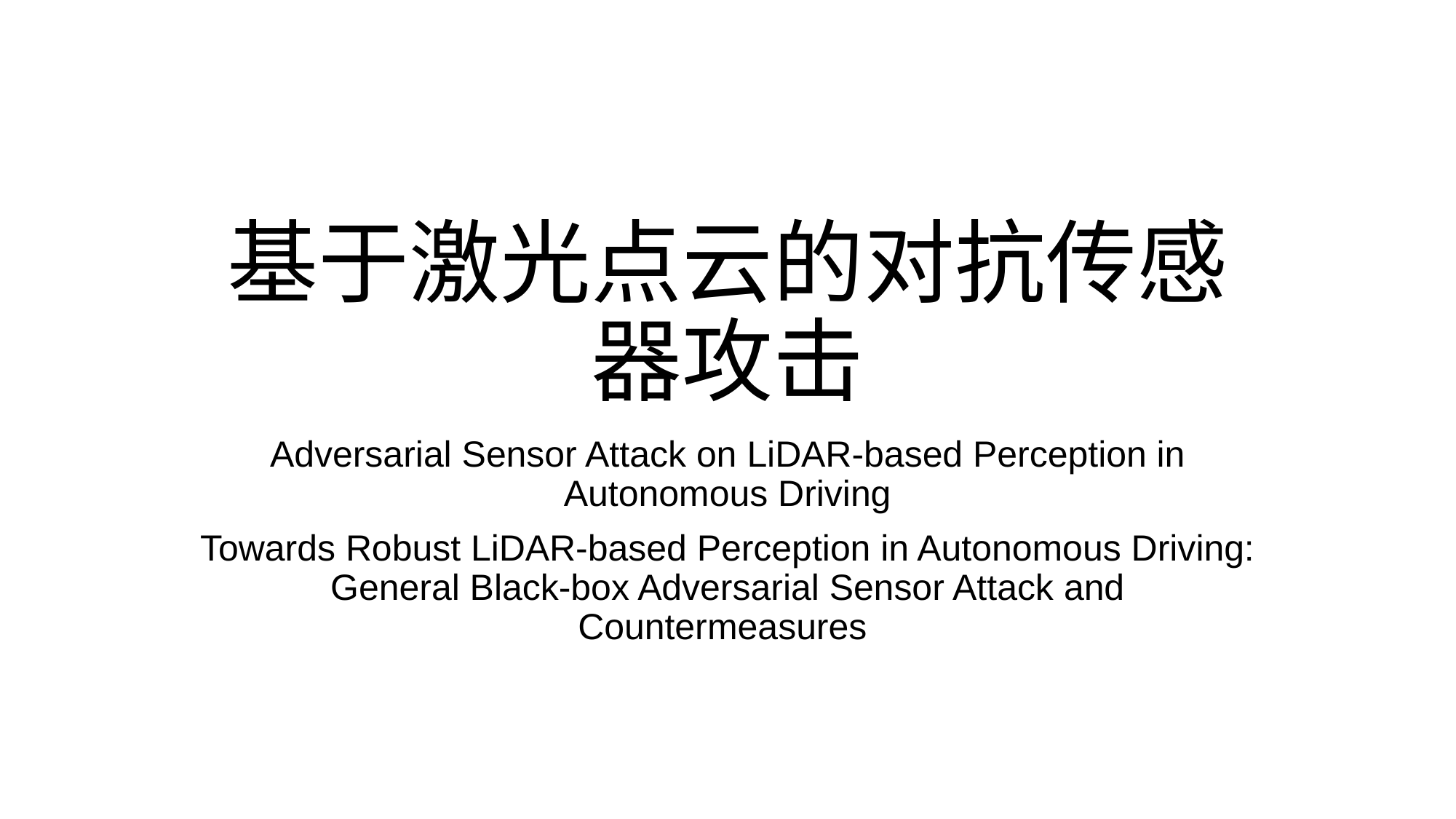

# 基于激光点云的对抗传感器攻击
Adversarial Sensor Attack on LiDAR-based Perception in Autonomous Driving
Towards Robust LiDAR-based Perception in Autonomous Driving: General Black-box Adversarial Sensor Attack and Countermeasures